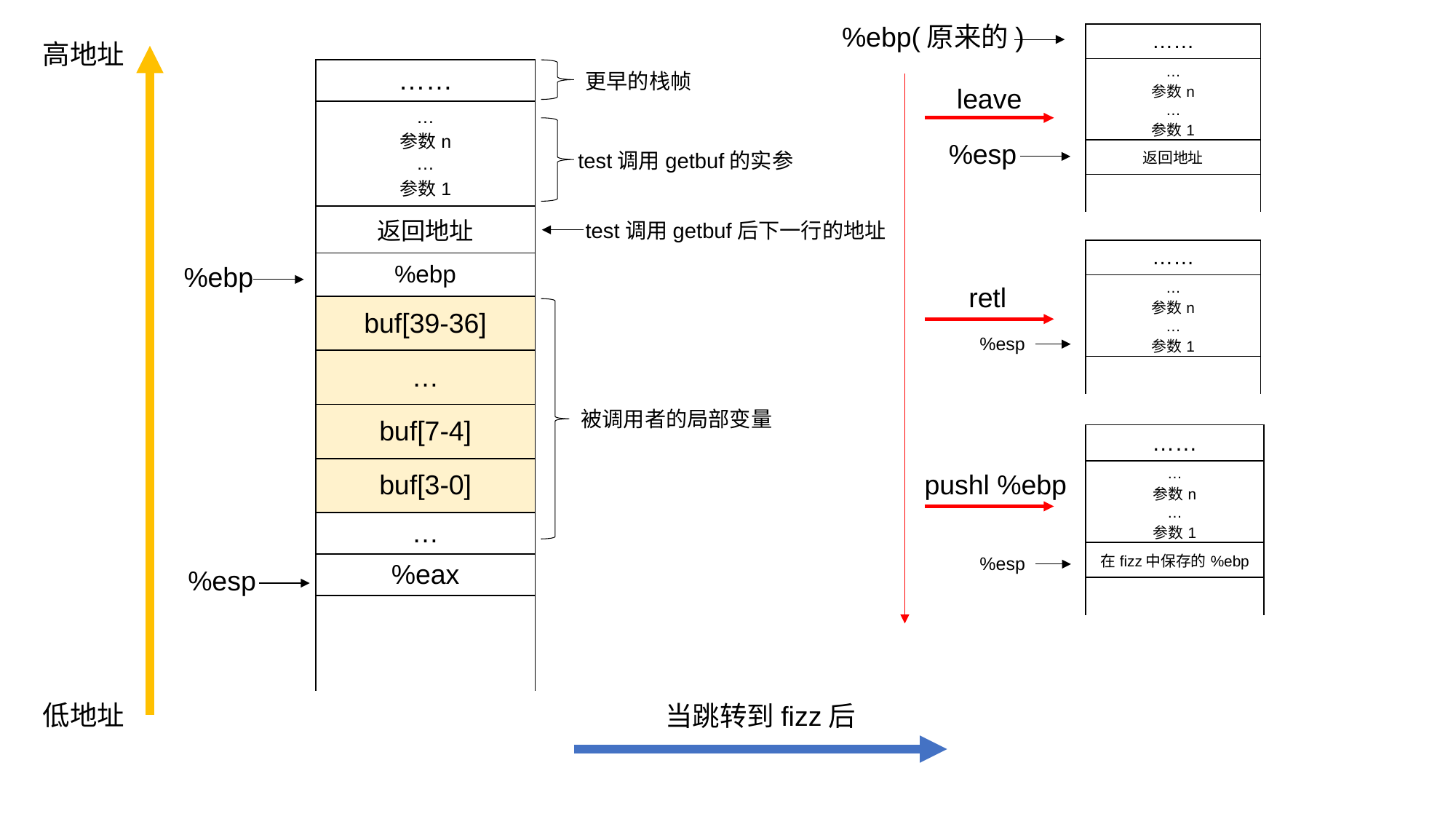

%ebp(原来的)
| …… |
| --- |
| … 参数n … 参数1 |
| 返回地址 |
|  |
高地址
低地址
| …… |
| --- |
| … 参数n … 参数1 |
| 返回地址 |
| %ebp |
| buf[39-36] |
| … |
| buf[7-4] |
| buf[3-0] |
| … |
| %eax |
|  |

更早的栈帧
leave

%esp
test调用getbuf的实参
test调用getbuf后下一行的地址
| …… |
| --- |
| … 参数n … 参数1 |
|  |
%ebp
retl

%esp
被调用者的局部变量
| …… |
| --- |
| … 参数n … 参数1 |
| 在fizz中保存的%ebp |
|  |
pushl %ebp
%esp
%esp
当跳转到fizz后